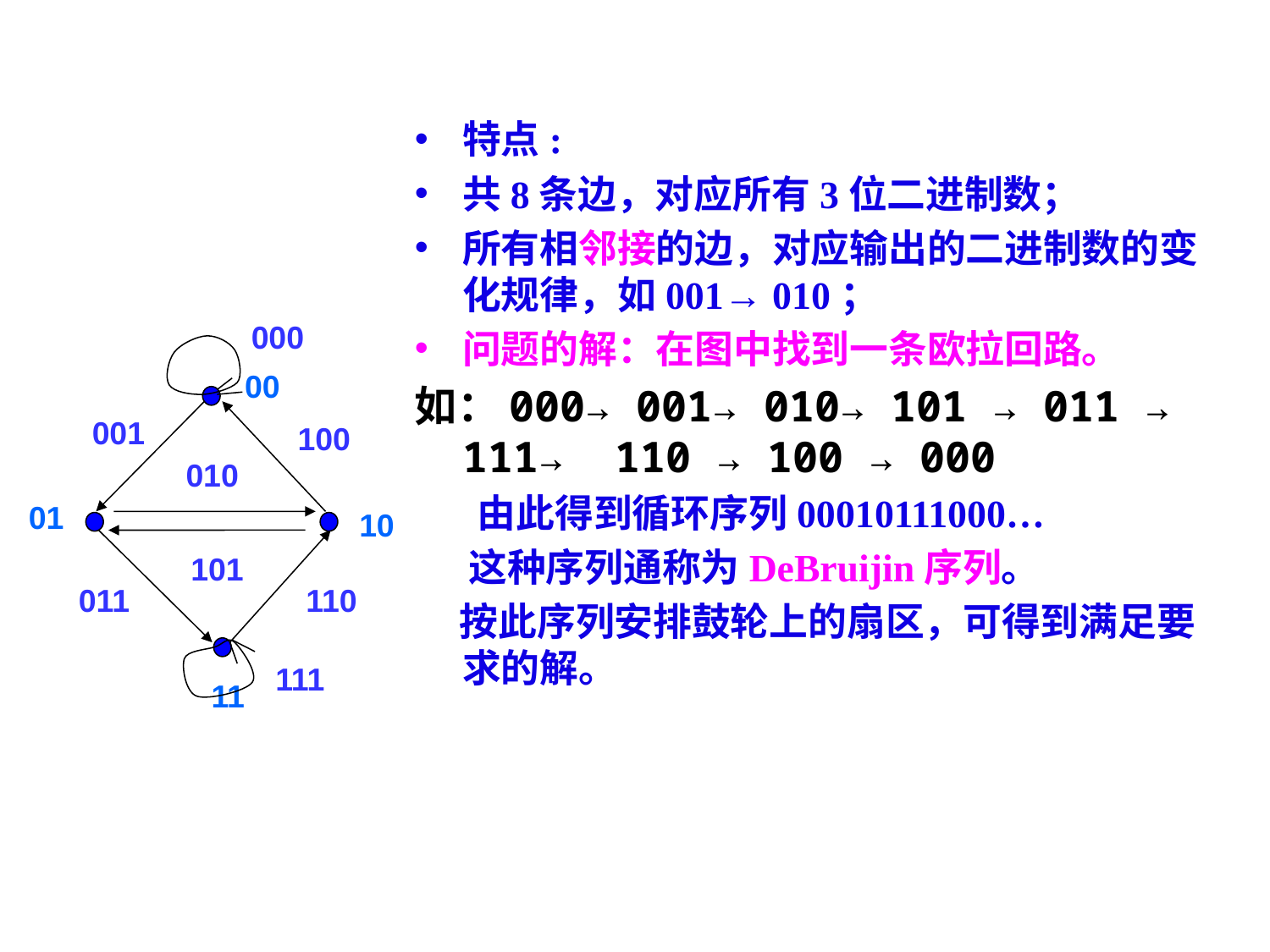

特点:
共8条边，对应所有3位二进制数；
所有相邻接的边，对应输出的二进制数的变化规律，如001→ 010；
问题的解：在图中找到一条欧拉回路。
如：000→ 001→ 010→ 101 → 011 → 111→  110 → 100 → 000
      由此得到循环序列00010111000…
     这种序列通称为DeBruijin序列。
    按此序列安排鼓轮上的扇区，可得到满足要求的解。
000
010
101
111

00

01
10

11

001

100

011

110